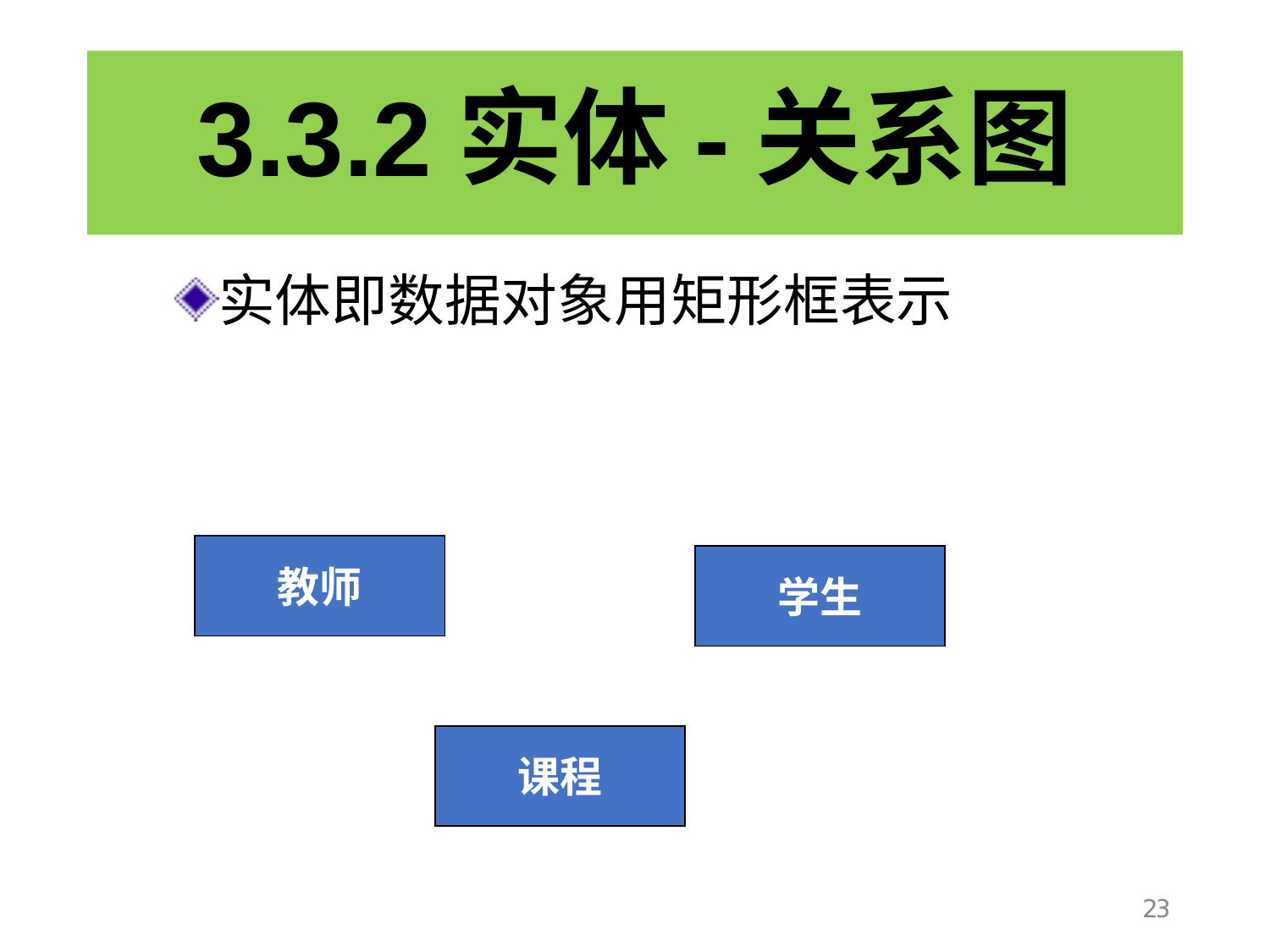

# 3.3.2实体-关系图
实体即数据对象用矩形框表示

教师
学生
课程
23